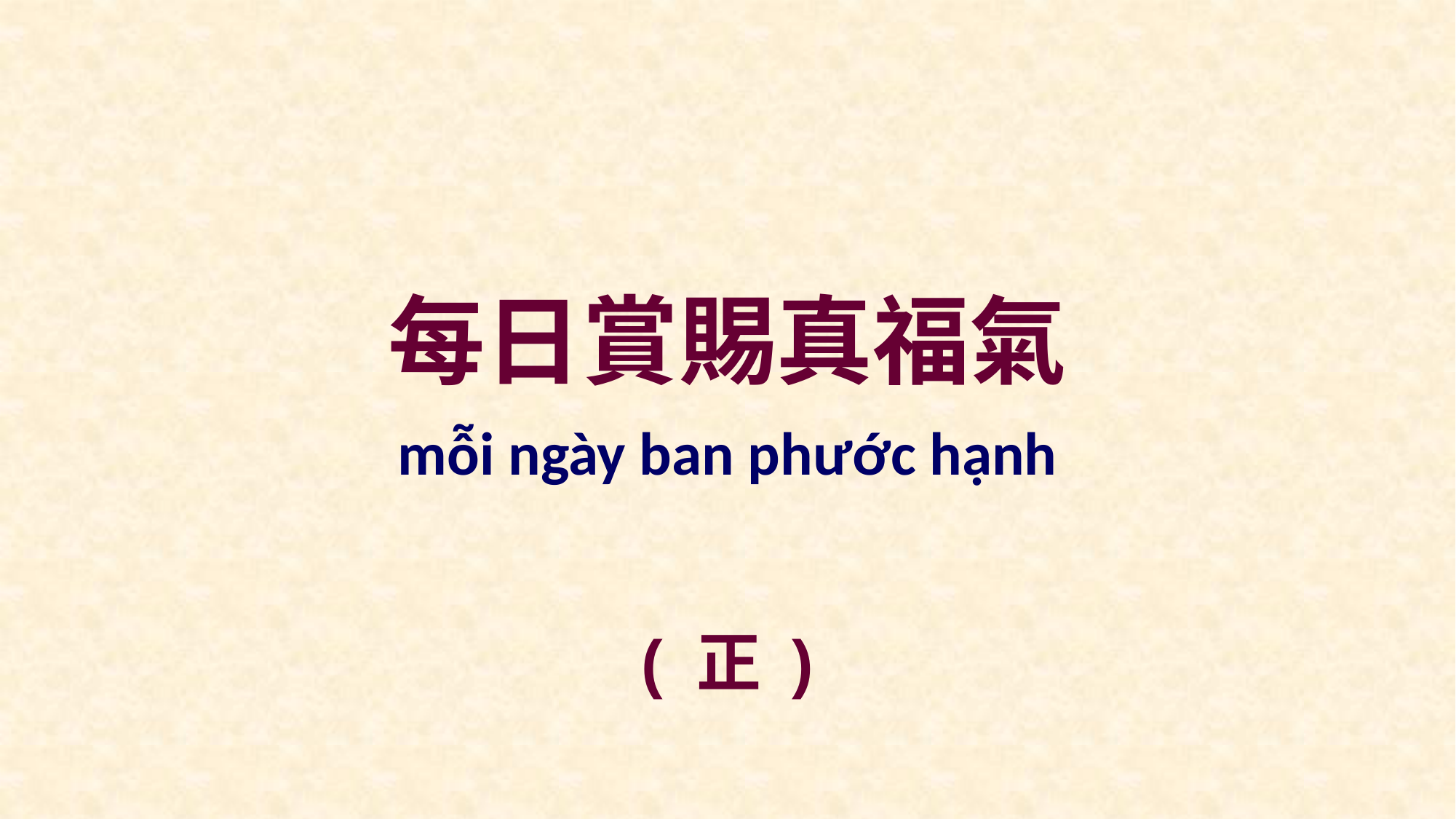

每日賞賜真福氣
mỗi ngày ban phước hạnh
( 正 )